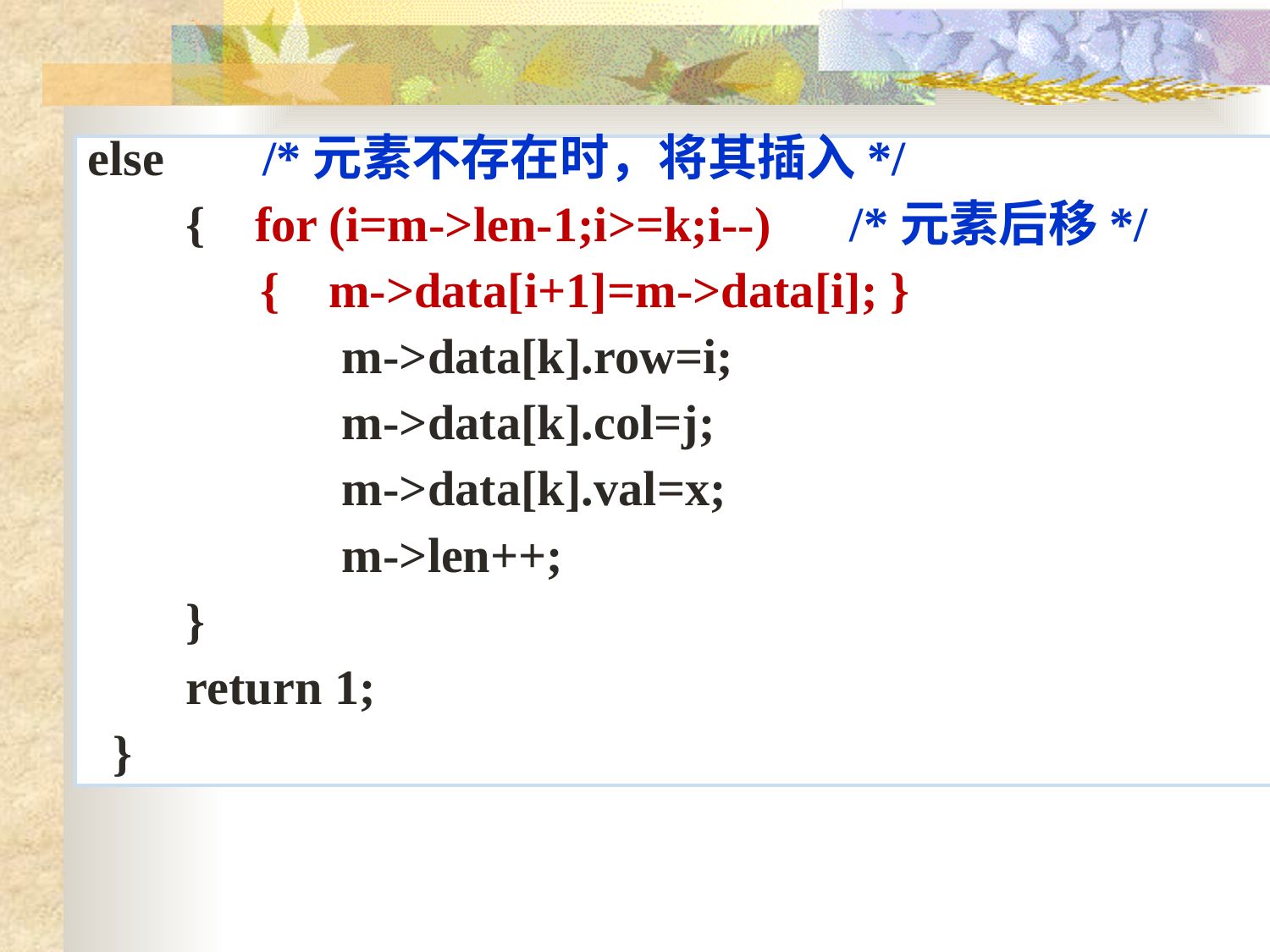

else        /*元素不存在时，将其插入*/
        {    for (i=m->len-1;i>=k;i--)  	/*元素后移*/
              {    m->data[i+1]=m->data[i]; }
	  	m->data[k].row=i;
		m->data[k].col=j;
		m->data[k].val=x;
        	  	m->len++;
        }
        return 1;
  }